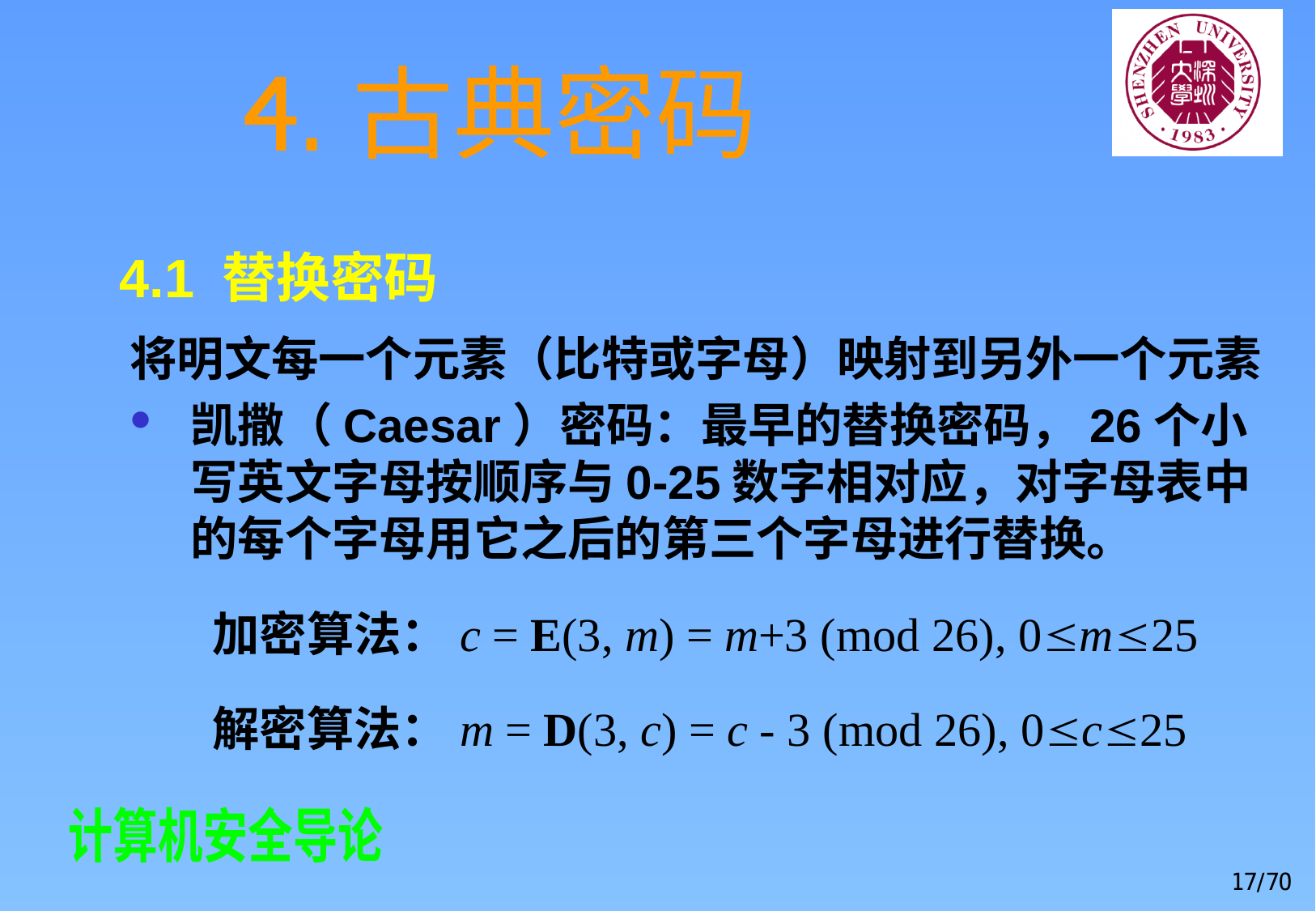

# 4.古典密码
4.1 替换密码
将明文每一个元素（比特或字母）映射到另外一个元素
凯撒（Caesar）密码：最早的替换密码，26个小写英文字母按顺序与0-25数字相对应，对字母表中的每个字母用它之后的第三个字母进行替换。
加密算法：c = E(3, m) = m+3 (mod 26), 0≤m≤25
解密算法：m = D(3, c) = c - 3 (mod 26), 0≤c≤25

17/70